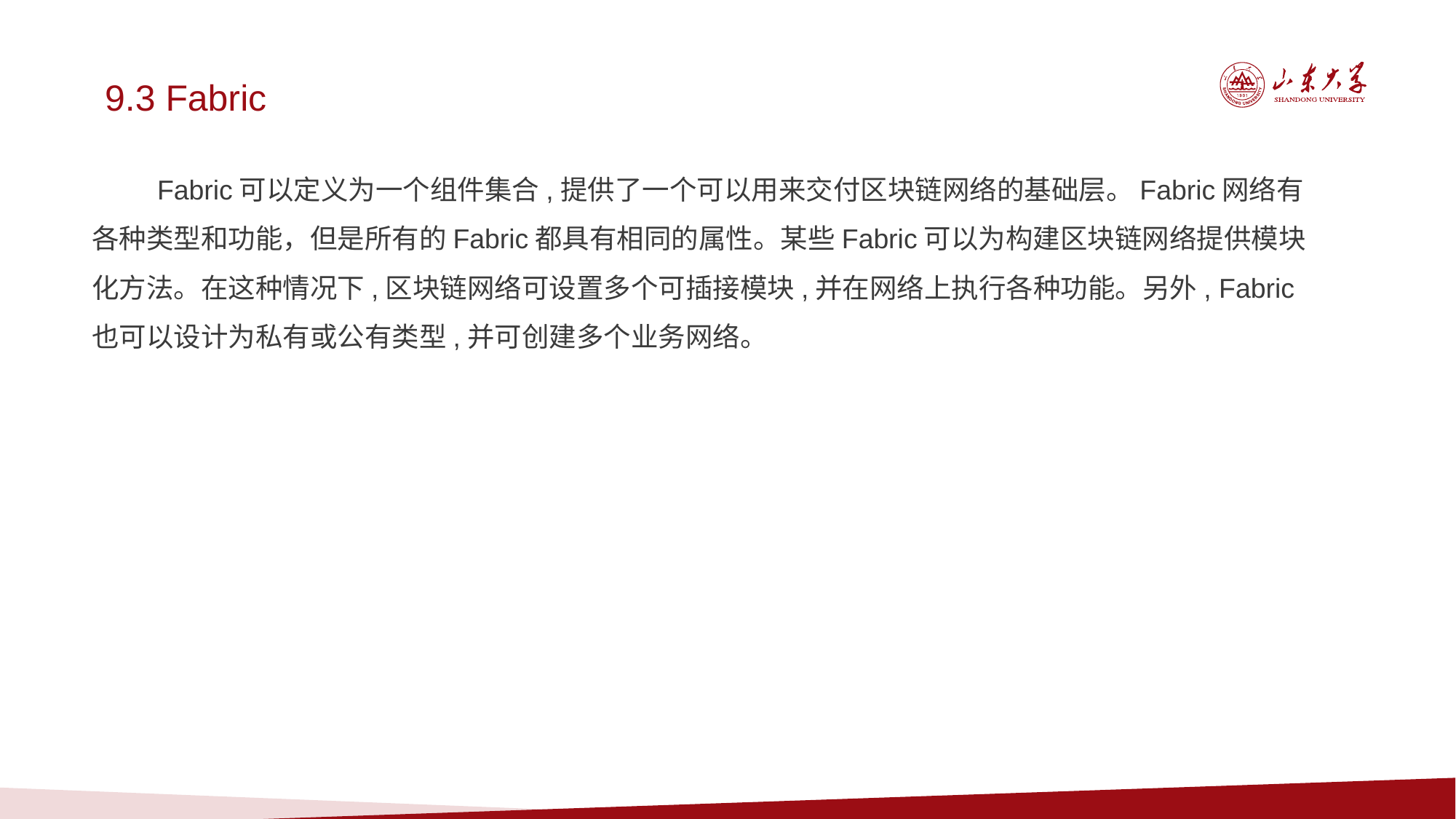

9.3 Fabric
    Fabric可以定义为一个组件集合,提供了一个可以用来交付区块链网络的基础层。Fabric网络有各种类型和功能，但是所有的Fabric都具有相同的属性。某些Fabric可以为构建区块链网络提供模块化方法。在这种情况下,区块链网络可设置多个可插接模块,并在网络上执行各种功能。另外, Fabric也可以设计为私有或公有类型,并可创建多个业务网络。